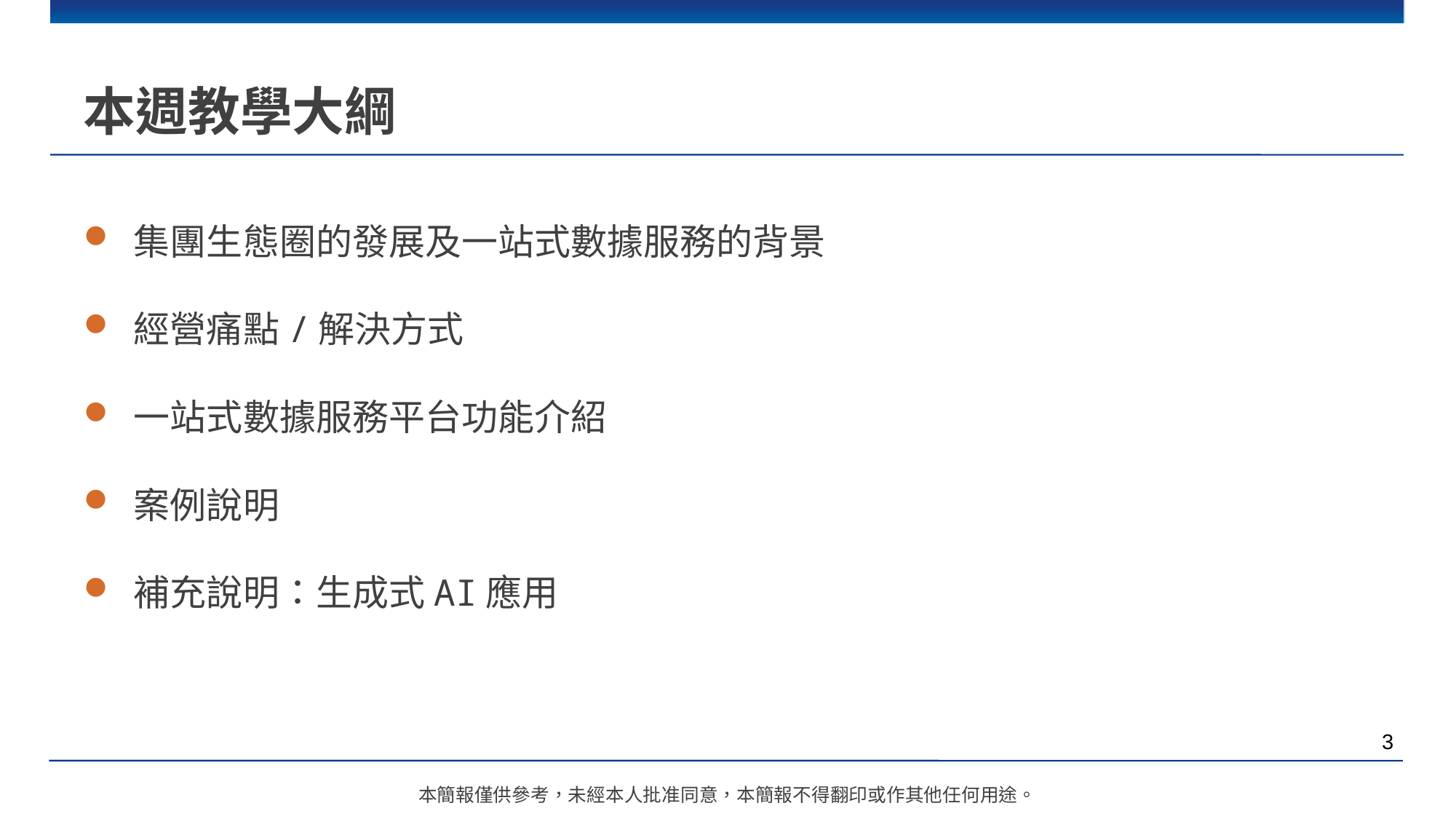

# 本週教學大綱
集團生態圈的發展及一站式數據服務的背景
經營痛點/解決方式
一站式數據服務平台功能介紹
案例說明
補充說明：生成式AI應用
3